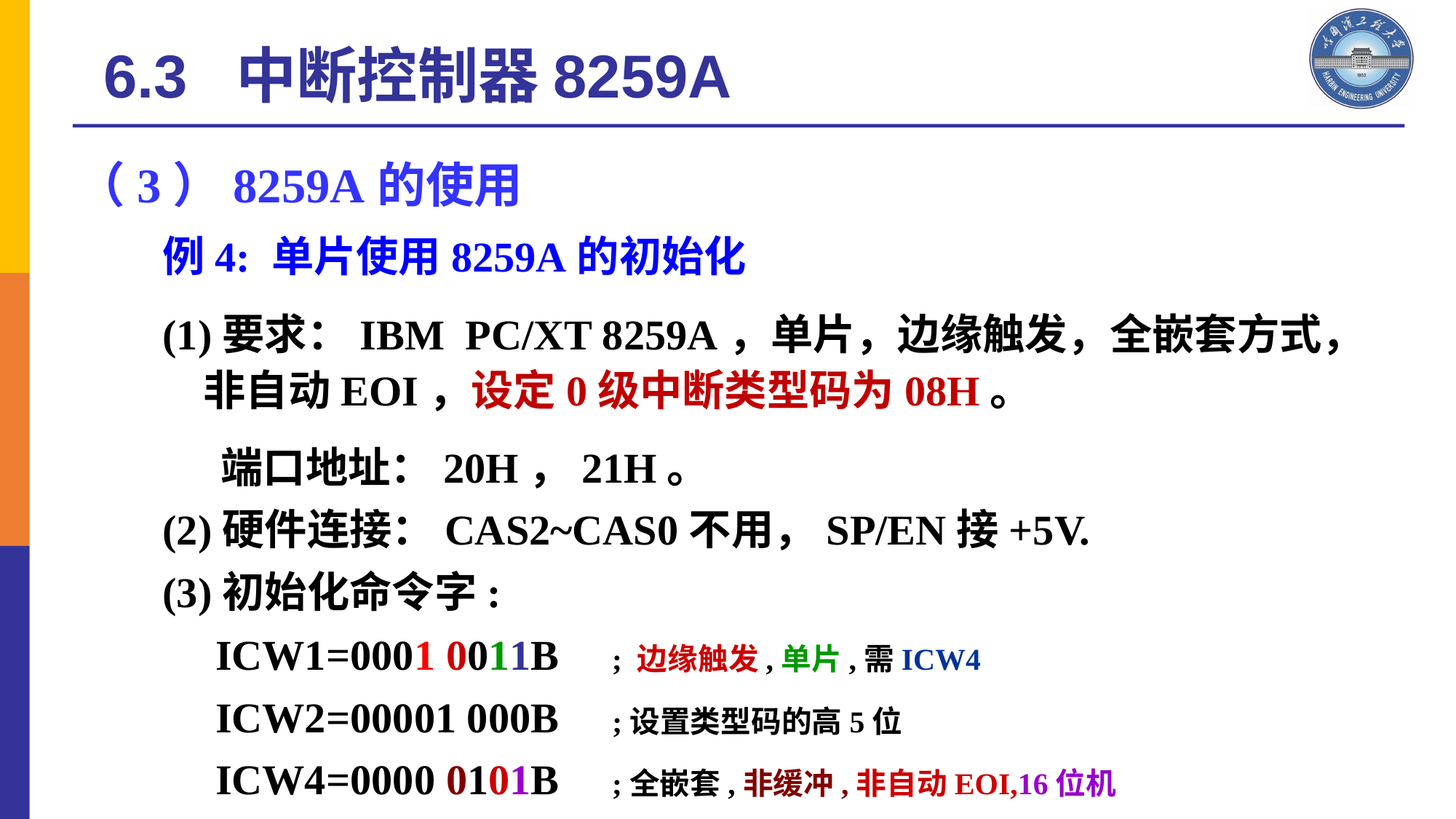

6.3  中断控制器8259A
（3）8259A的使用
例4: 单片使用8259A的初始化
(1)要求：IBM  PC/XT 8259A，单片，边缘触发，全嵌套方式，非自动EOI，设定0级中断类型码为08H。
     端口地址：20H，21H。
(2)硬件连接：CAS2~CAS0不用，SP/EN接+5V.
(3)初始化命令字:
     ICW1=0001 0011B     ; 边缘触发,单片,需ICW4
     ICW2=00001 000B     ;设置类型码的高5位
     ICW4=0000 0101B     ;全嵌套,非缓冲,非自动EOI,16位机